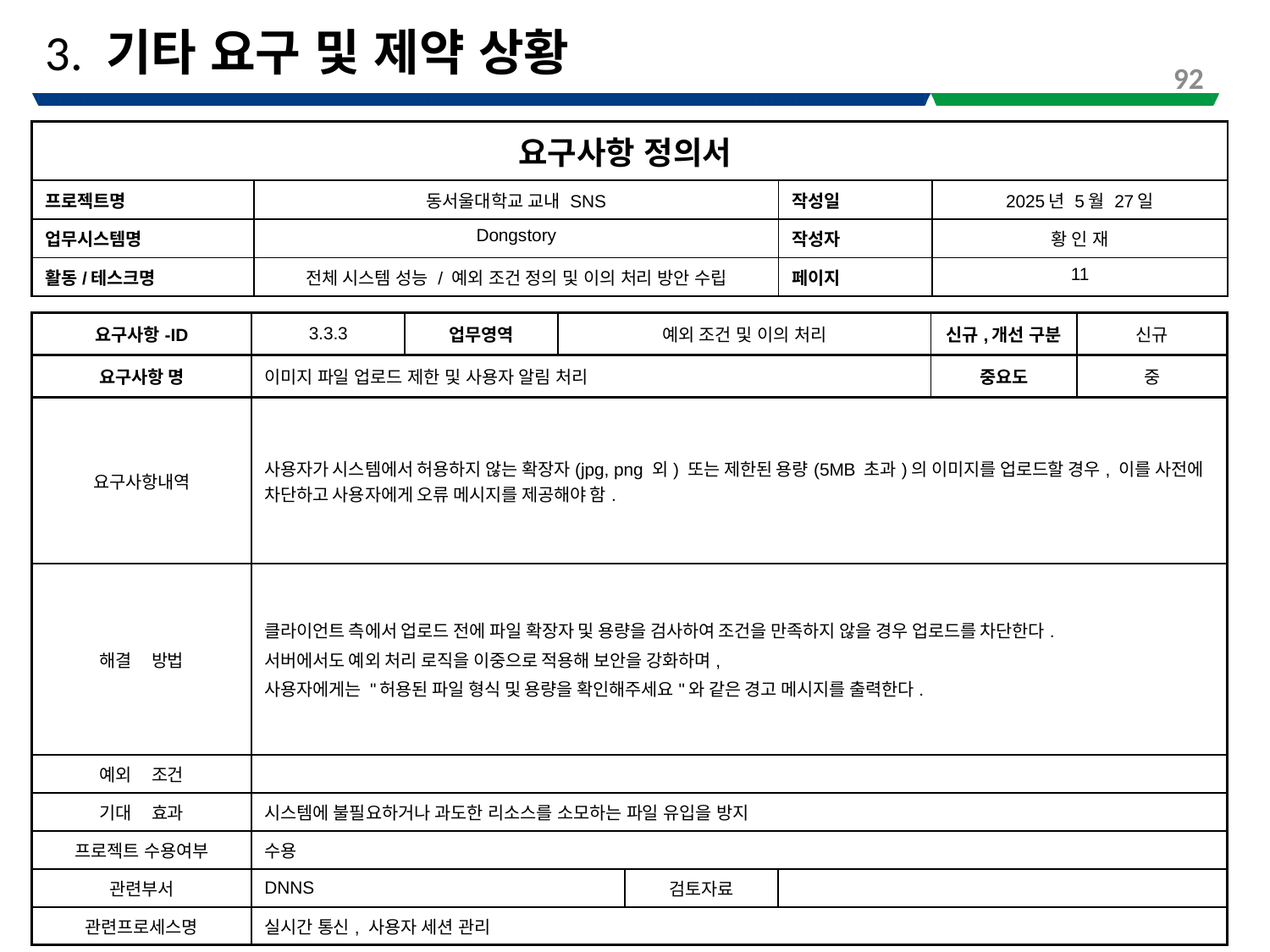

# 3. 기타 요구 및 제약 상황
92
| 요구사항 정의서 |  |  |  |
| --- | --- | --- | --- |
| 프로젝트명 | 동서울대학교 교내 SNS | 작성일 | 2025년 5월 27일 |
| 업무시스템명 | Dongstory | 작성자 | 황 인 재 |
| 활동/테스크명 | 전체 시스템 성능 / 예외 조건 정의 및 이의 처리 방안 수립 | 페이지 | 11 |
| 요구사항-ID | 3.3.3 | 업무영역 | 예외 조건 및 이의 처리 |  |  | 신규,개선 구분 | 신규 |
| --- | --- | --- | --- | --- | --- | --- | --- |
| 요구사항 명 | 이미지 파일 업로드 제한 및 사용자 알림 처리 |  |  |  |  | 중요도 | 중 |
| 요구사항내역 | 사용자가 시스템에서 허용하지 않는 확장자(jpg, png 외) 또는 제한된 용량(5MB 초과)의 이미지를 업로드할 경우, 이를 사전에 차단하고 사용자에게 오류 메시지를 제공해야 함. |  |  |  |  |  |  |
| 해결 방법 | 클라이언트 측에서 업로드 전에 파일 확장자 및 용량을 검사하여 조건을 만족하지 않을 경우 업로드를 차단한다. 서버에서도 예외 처리 로직을 이중으로 적용해 보안을 강화하며, 사용자에게는 "허용된 파일 형식 및 용량을 확인해주세요"와 같은 경고 메시지를 출력한다. |  |  |  |  |  |  |
| 예외 조건 |  |  |  |  |  |  |  |
| 기대 효과 | 시스템에 불필요하거나 과도한 리소스를 소모하는 파일 유입을 방지 |  |  |  |  |  |  |
| 프로젝트 수용여부 | 수용 |  |  |  |  |  |  |
| 관련부서 | DNNS |  |  | 검토자료 |  |  |  |
| 관련프로세스명 | 실시간 통신, 사용자 세션 관리 |  |  |  |  |  |  |